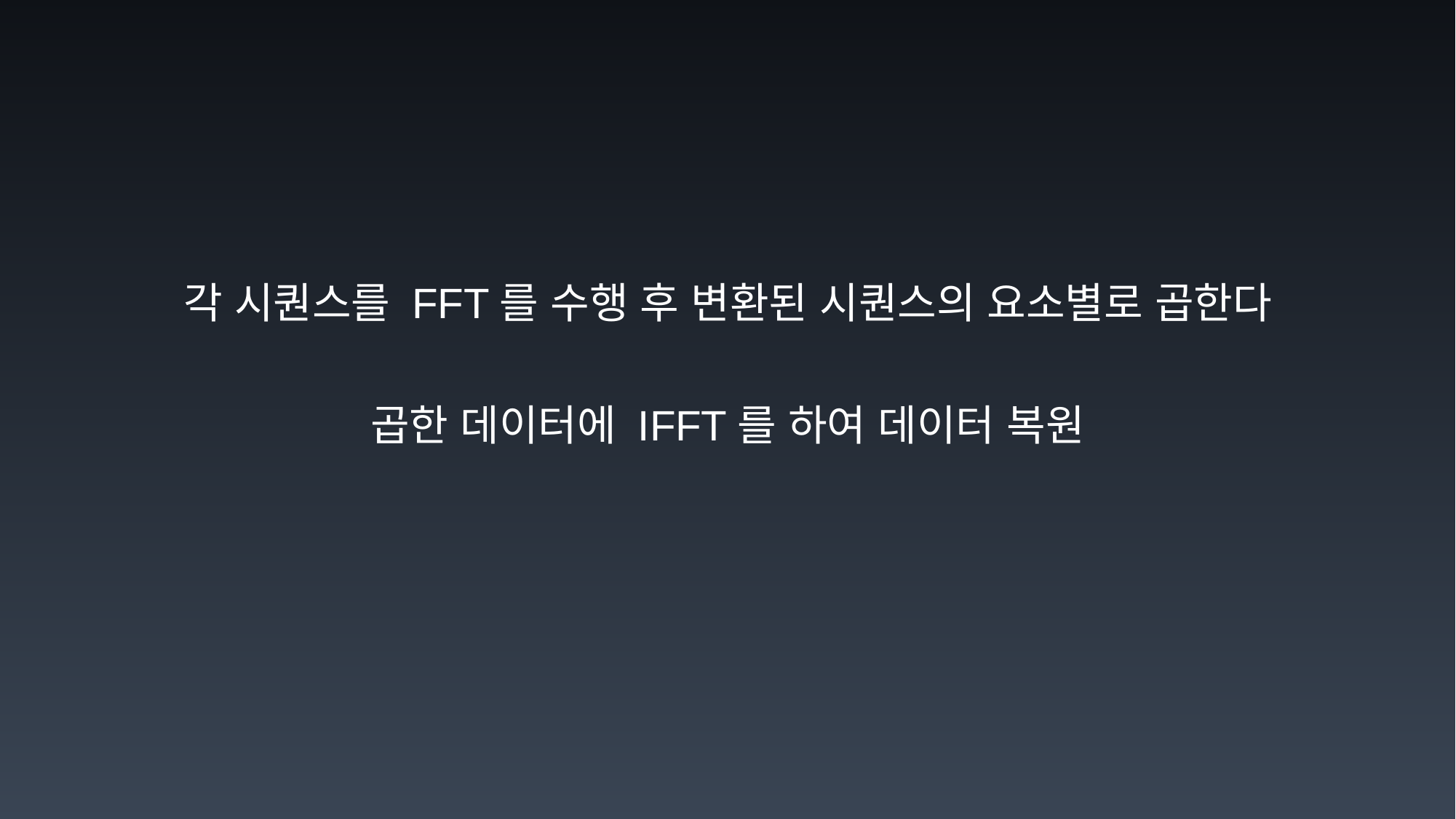

각 시퀀스를 FFT를 수행 후 변환된 시퀀스의 요소별로 곱한다

곱한 데이터에 IFFT를 하여 데이터 복원